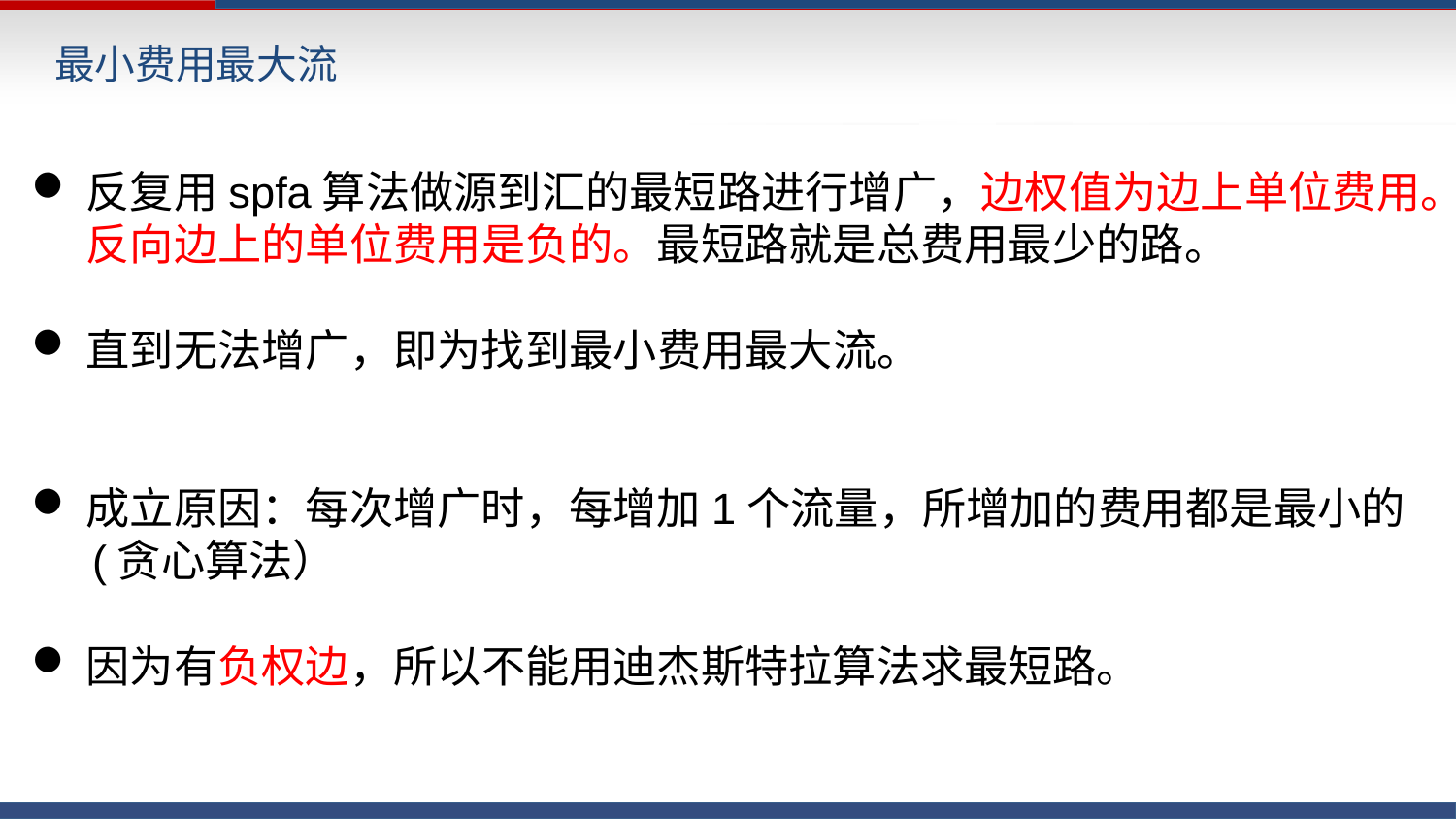

最小费用最大流
反复用spfa算法做源到汇的最短路进行增广，边权值为边上单位费用。反向边上的单位费用是负的。最短路就是总费用最少的路。

直到无法增广，即为找到最小费用最大流。

成立原因：每次增广时，每增加1个流量，所增加的费用都是最小的
     (贪心算法）

因为有负权边，所以不能用迪杰斯特拉算法求最短路。